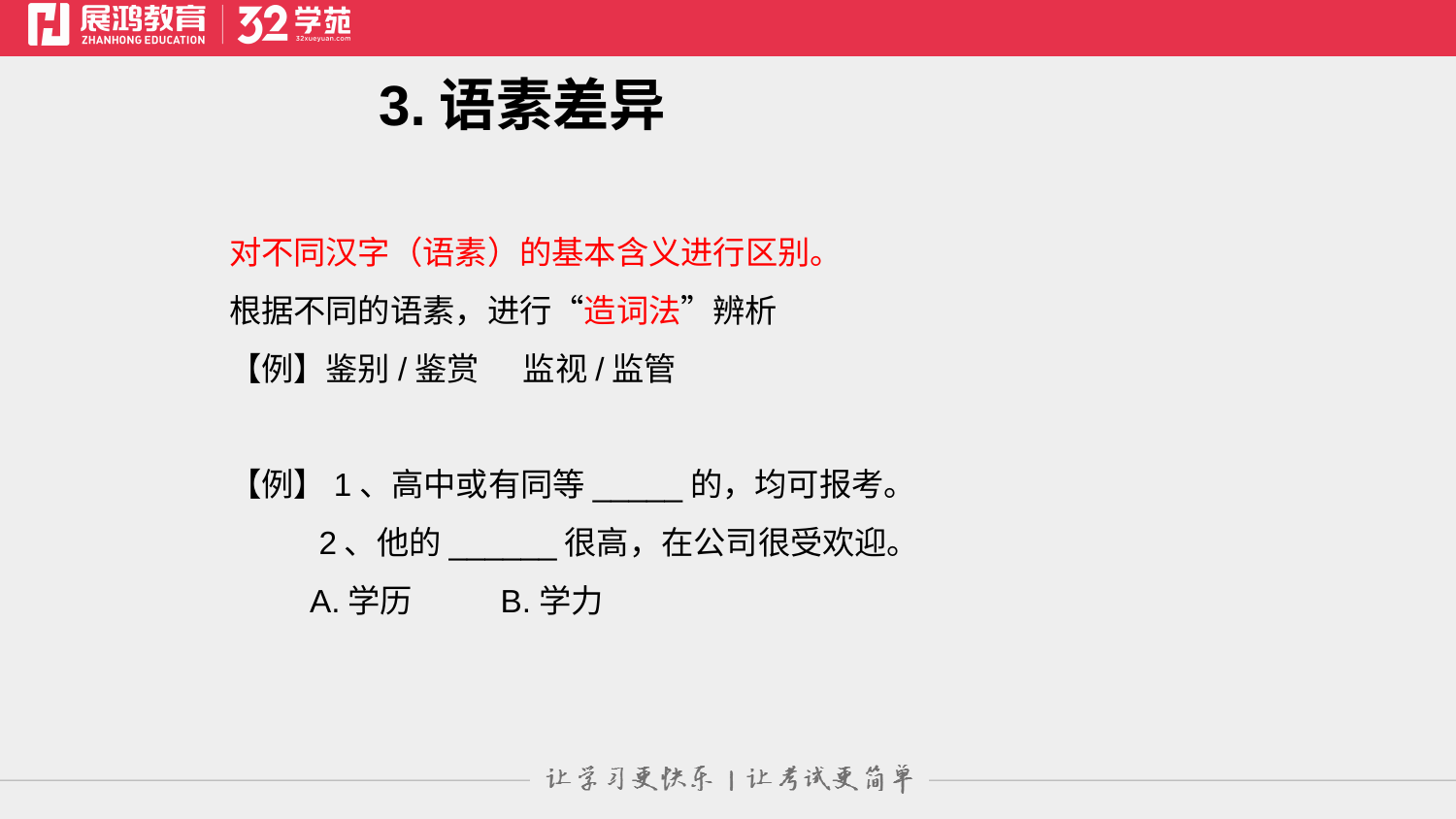

3.语素差异
对不同汉字（语素）的基本含义进行区别。
根据不同的语素，进行“造词法”辨析
【例】鉴别/鉴赏      监视/监管

【例】1、高中或有同等_____的，均可报考。
          2、他的______很高，在公司很受欢迎。
         A.学历           B.学力